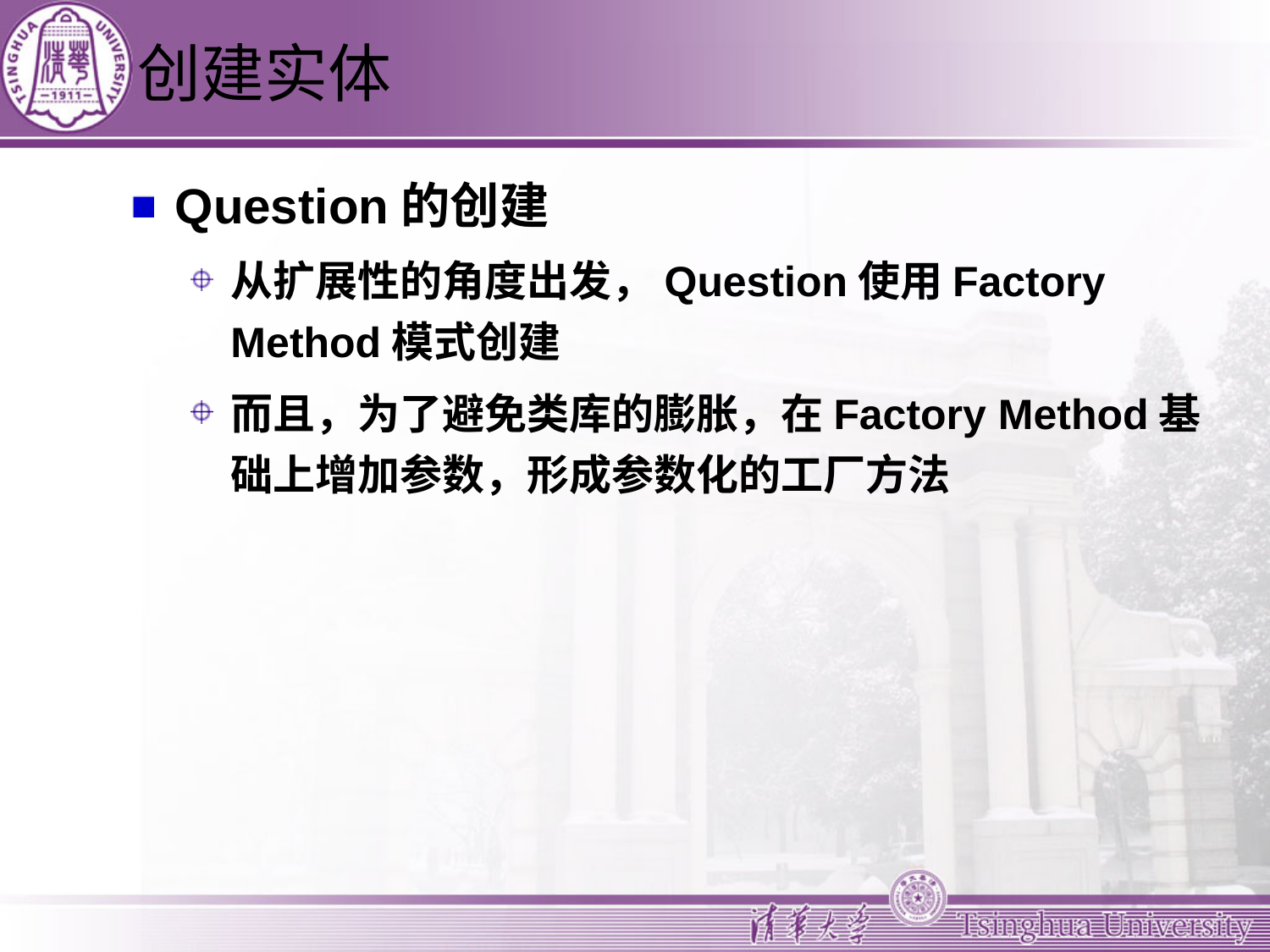

# 创建实体
Question的创建
从扩展性的角度出发，Question使用Factory Method模式创建
而且，为了避免类库的膨胀，在Factory Method基础上增加参数，形成参数化的工厂方法